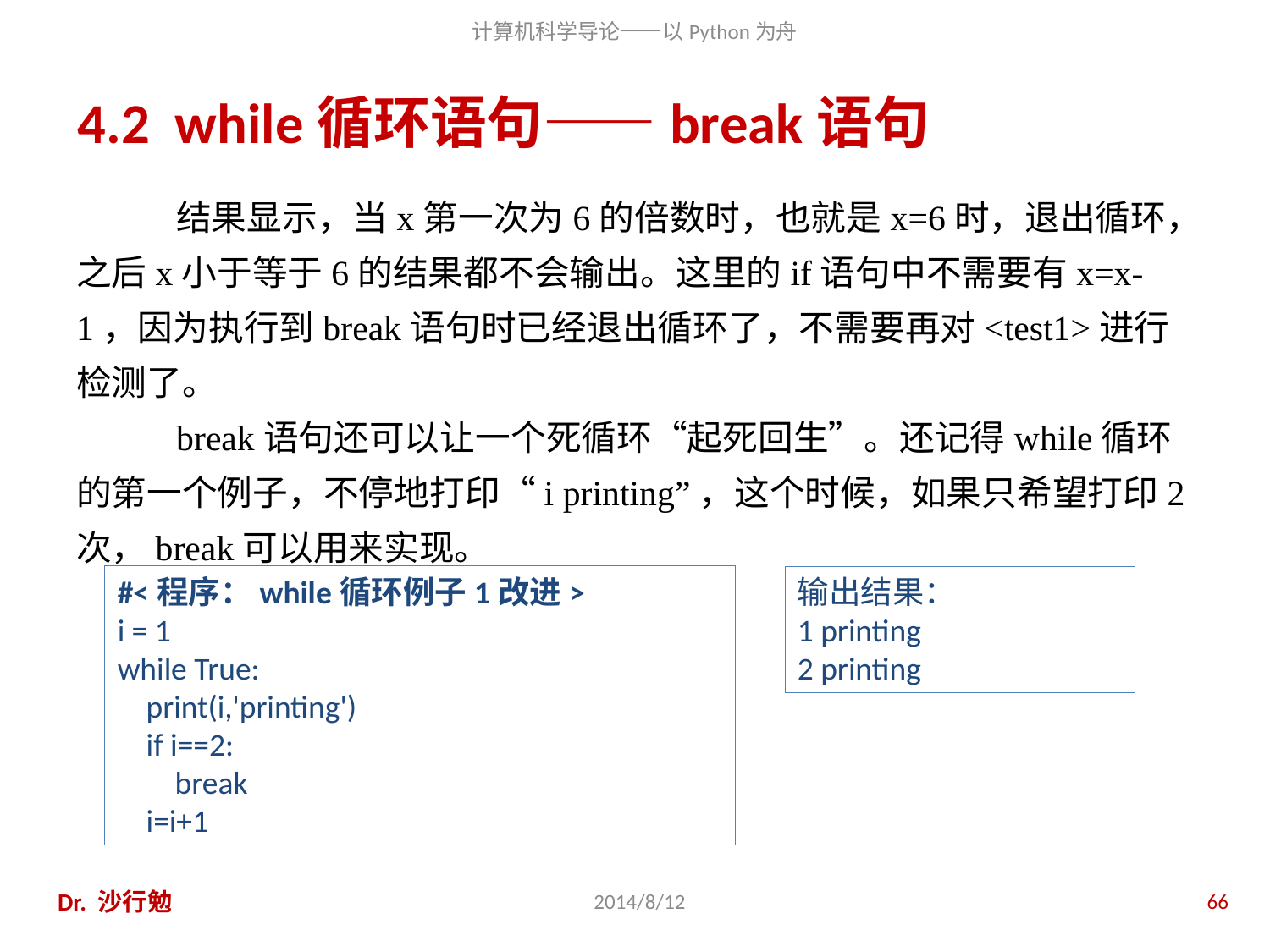

# 4.2  while循环语句——break语句
结果显示，当x第一次为6的倍数时，也就是x=6时，退出循环，之后x小于等于6的结果都不会输出。这里的if语句中不需要有x=x-1，因为执行到break语句时已经退出循环了，不需要再对<test1>进行检测了。
break语句还可以让一个死循环“起死回生”。还记得while循环的第一个例子，不停地打印“i printing”，这个时候，如果只希望打印2次，break可以用来实现。
#<程序：while循环例子1改进>
i = 1
while True:
    print(i,'printing')
    if i==2:
        break
    i=i+1
输出结果：
1 printing
2 printing
Dr. 沙行勉
2014/8/12
66